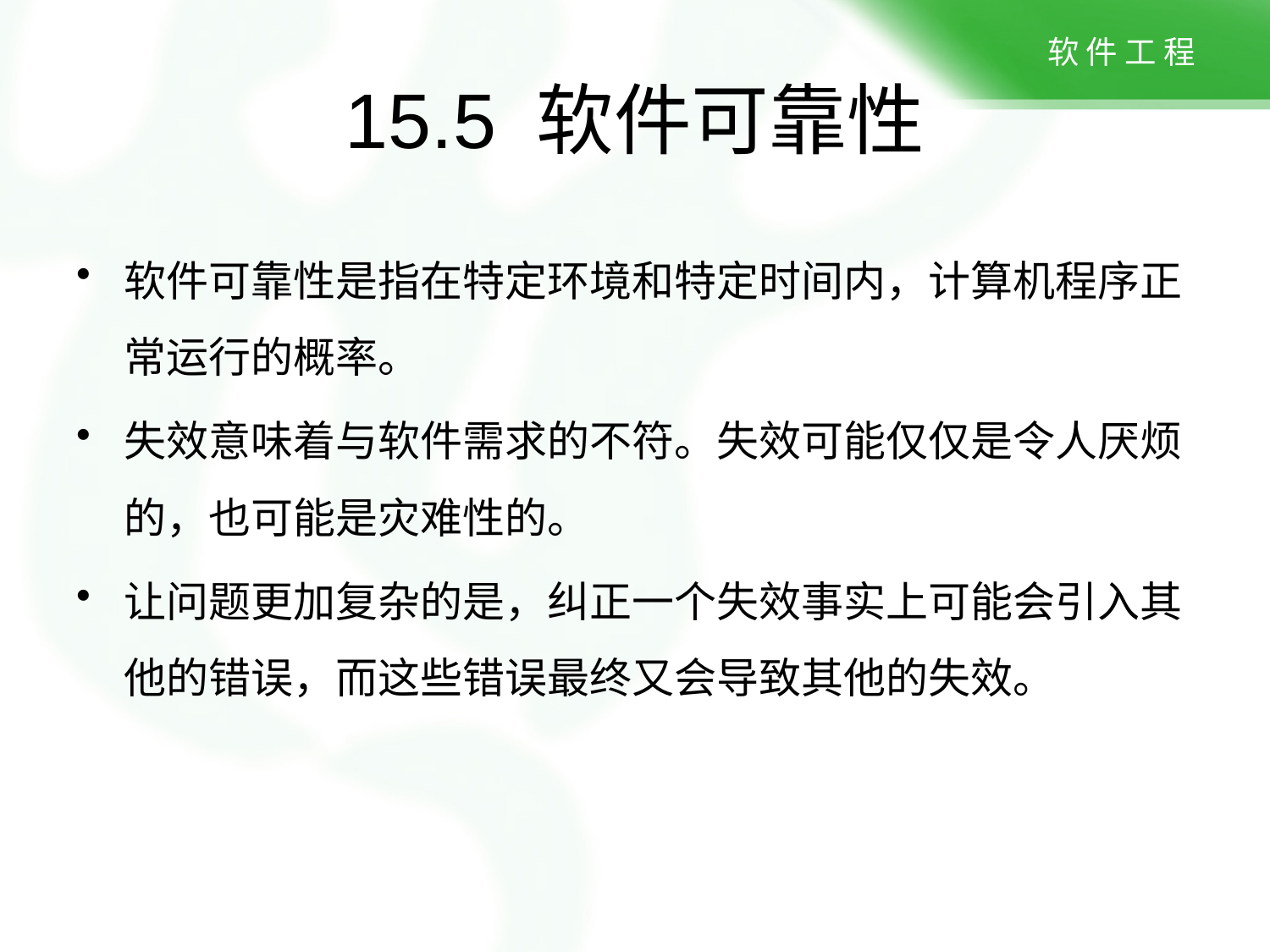

# 15.5 软件可靠性
软件可靠性是指在特定环境和特定时间内，计算机程序正常运行的概率。
失效意味着与软件需求的不符。失效可能仅仅是令人厌烦的，也可能是灾难性的。
让问题更加复杂的是，纠正一个失效事实上可能会引入其他的错误，而这些错误最终又会导致其他的失效。